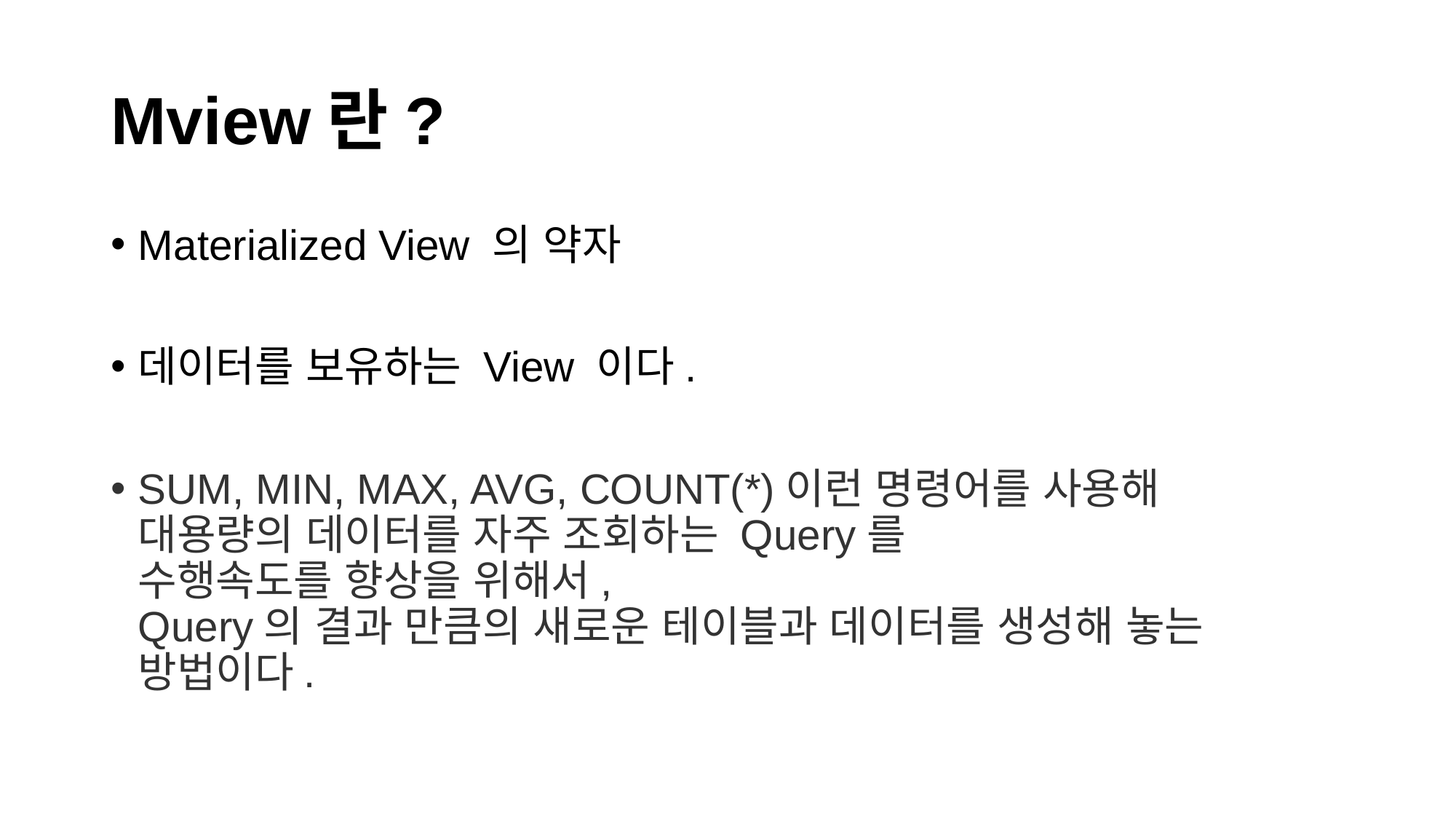

# Mview란?
Materialized View 의 약자

데이터를 보유하는 View 이다.

SUM, MIN, MAX, AVG, COUNT(*)이런 명령어를 사용해
대용량의 데이터를 자주 조회하는 Query를
수행속도를 향상을 위해서,
Query의 결과 만큼의 새로운 테이블과 데이터를 생성해 놓는 방법이다.